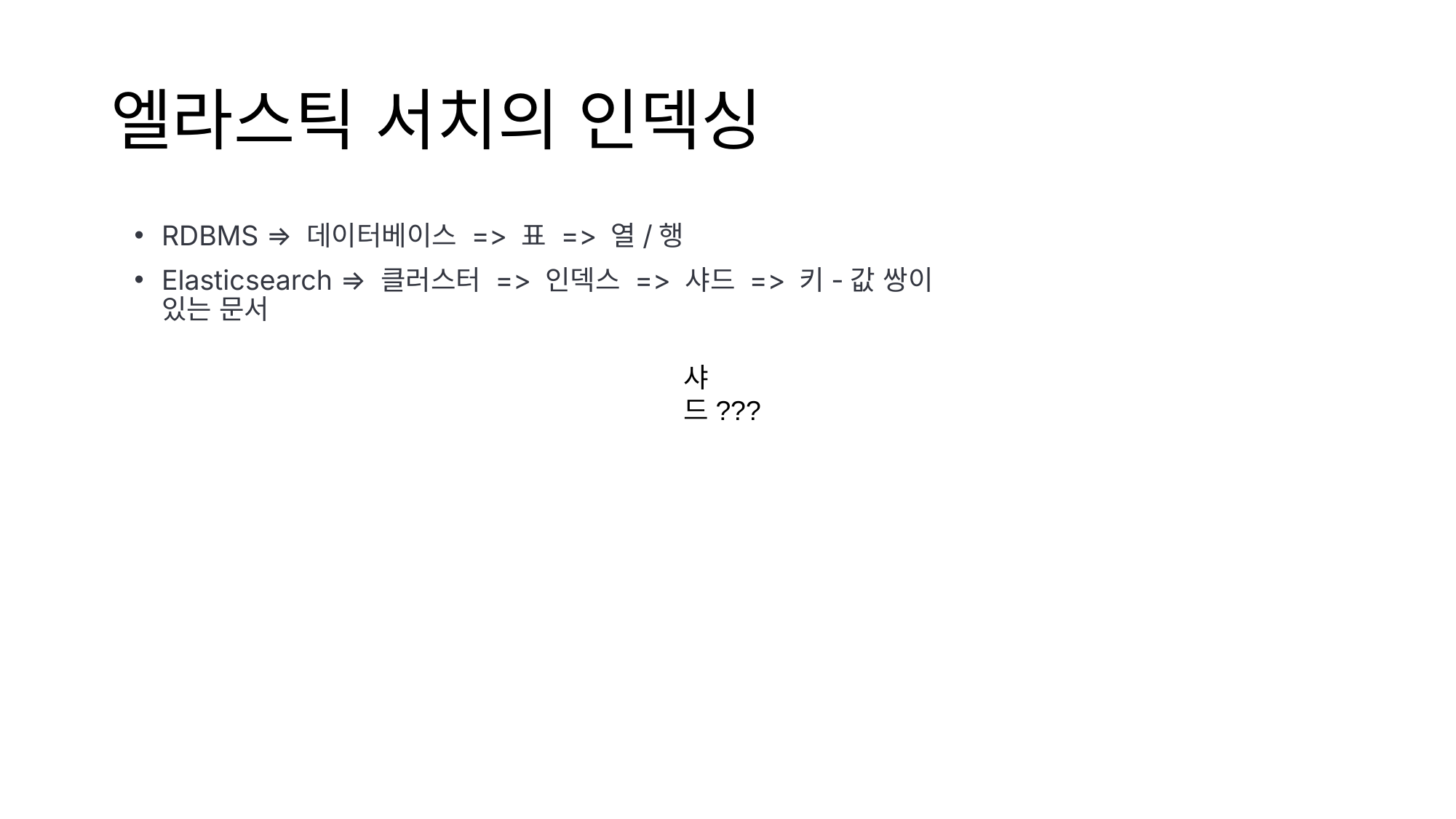

# 엘라스틱 서치의 인덱싱
RDBMS => 데이터베이스 => 표 => 열/행
Elasticsearch => 클러스터 => 인덱스 => 샤드 => 키-값 쌍이 있는 문서
샤드???